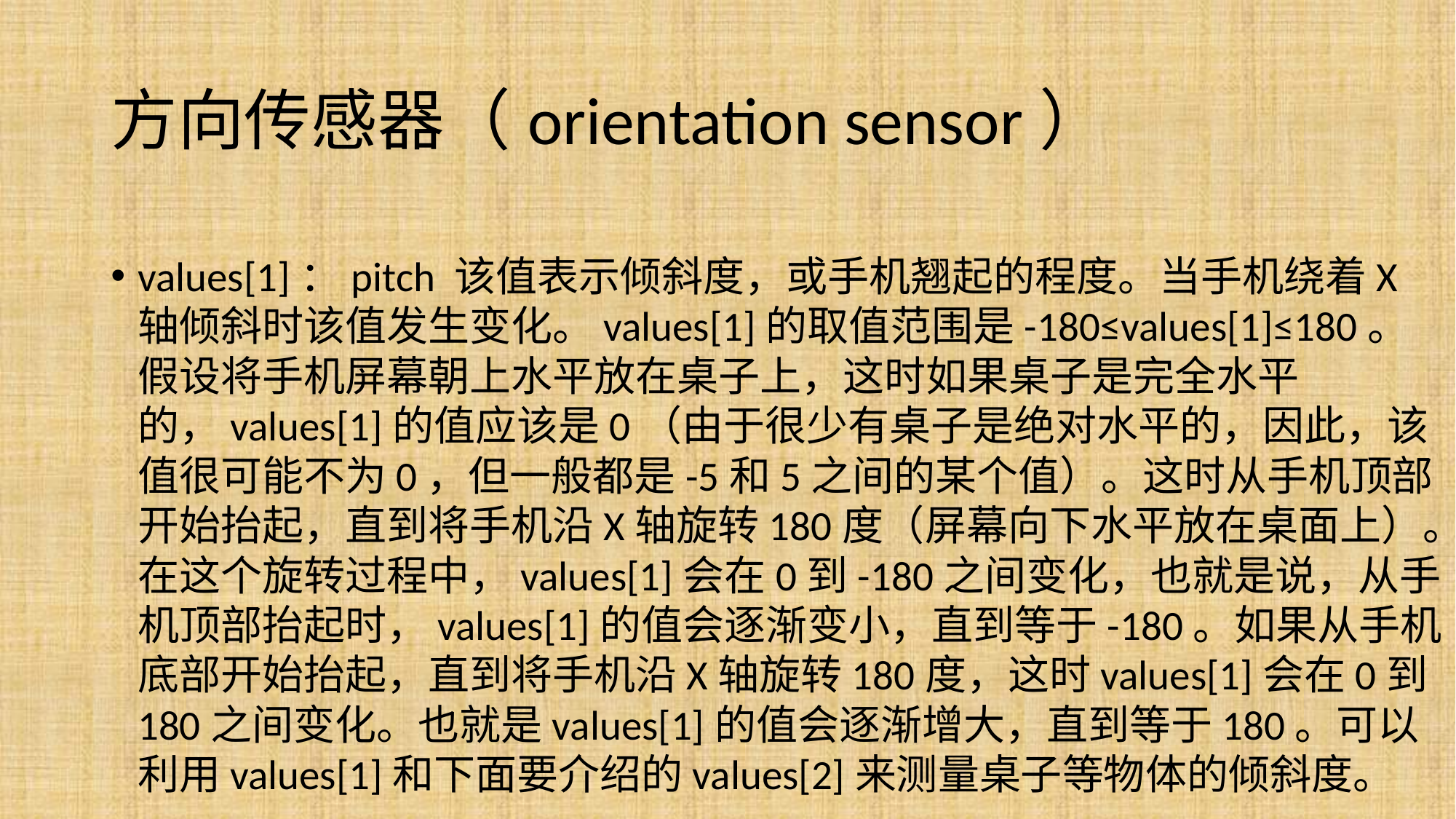

# 方向传感器（orientation sensor）

values[1]：pitch 该值表示倾斜度，或手机翘起的程度。当手机绕着X轴倾斜时该值发生变化。values[1]的取值范围是-180≤values[1]≤180。假设将手机屏幕朝上水平放在桌子上，这时如果桌子是完全水平的，values[1]的值应该是0（由于很少有桌子是绝对水平的，因此，该值很可能不为0，但一般都是-5和5之间的某个值）。这时从手机顶部开始抬起，直到将手机沿X轴旋转180度（屏幕向下水平放在桌面上）。在这个旋转过程中，values[1]会在0到-180之间变化，也就是说，从手机顶部抬起时，values[1]的值会逐渐变小，直到等于-180。如果从手机底部开始抬起，直到将手机沿X轴旋转180度，这时values[1]会在0到180之间变化。也就是values[1]的值会逐渐增大，直到等于180。可以利用values[1]和下面要介绍的values[2]来测量桌子等物体的倾斜度。